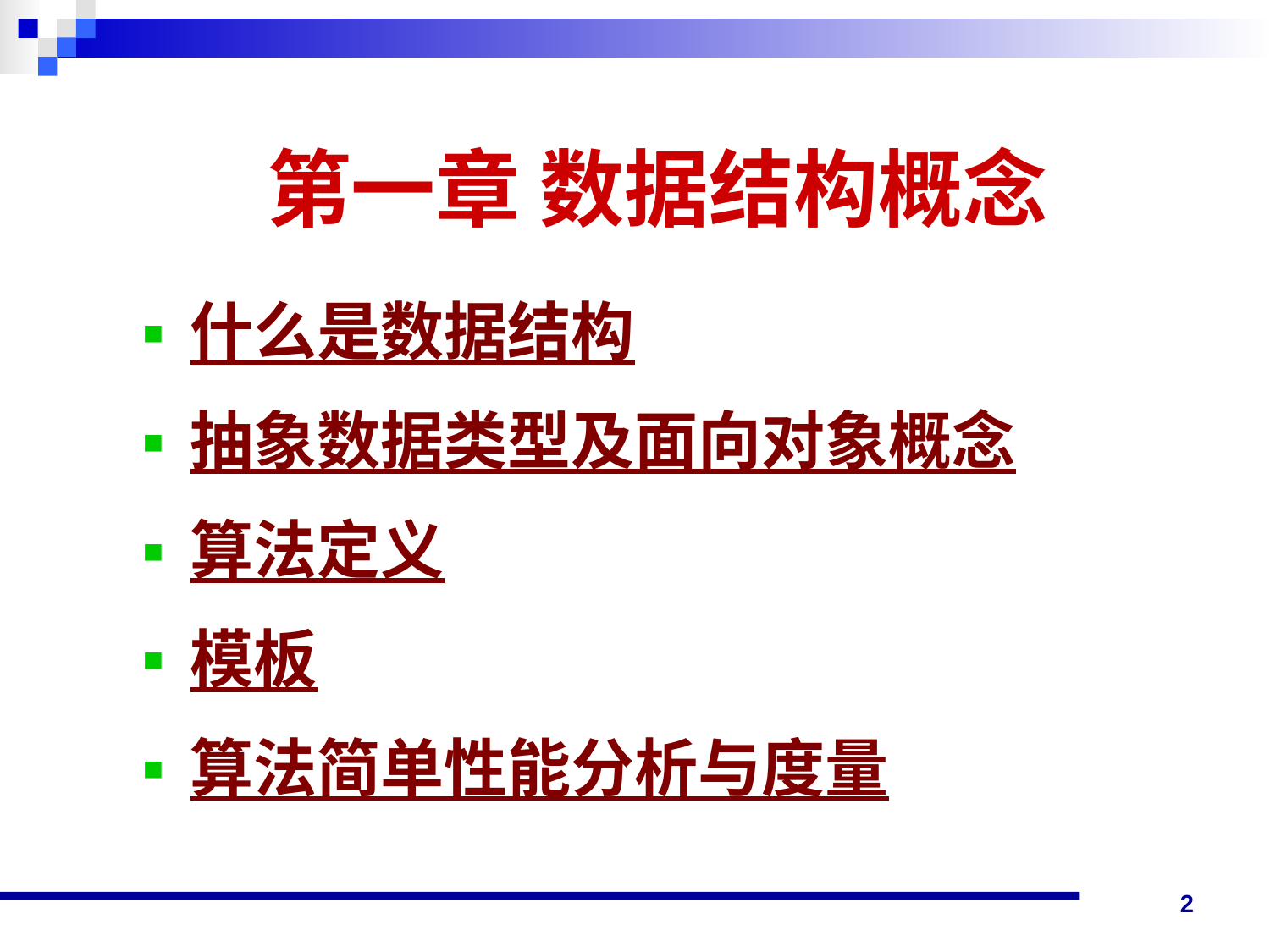

第一章 数据结构概念
什么是数据结构
抽象数据类型及面向对象概念
算法定义
模板
算法简单性能分析与度量
2